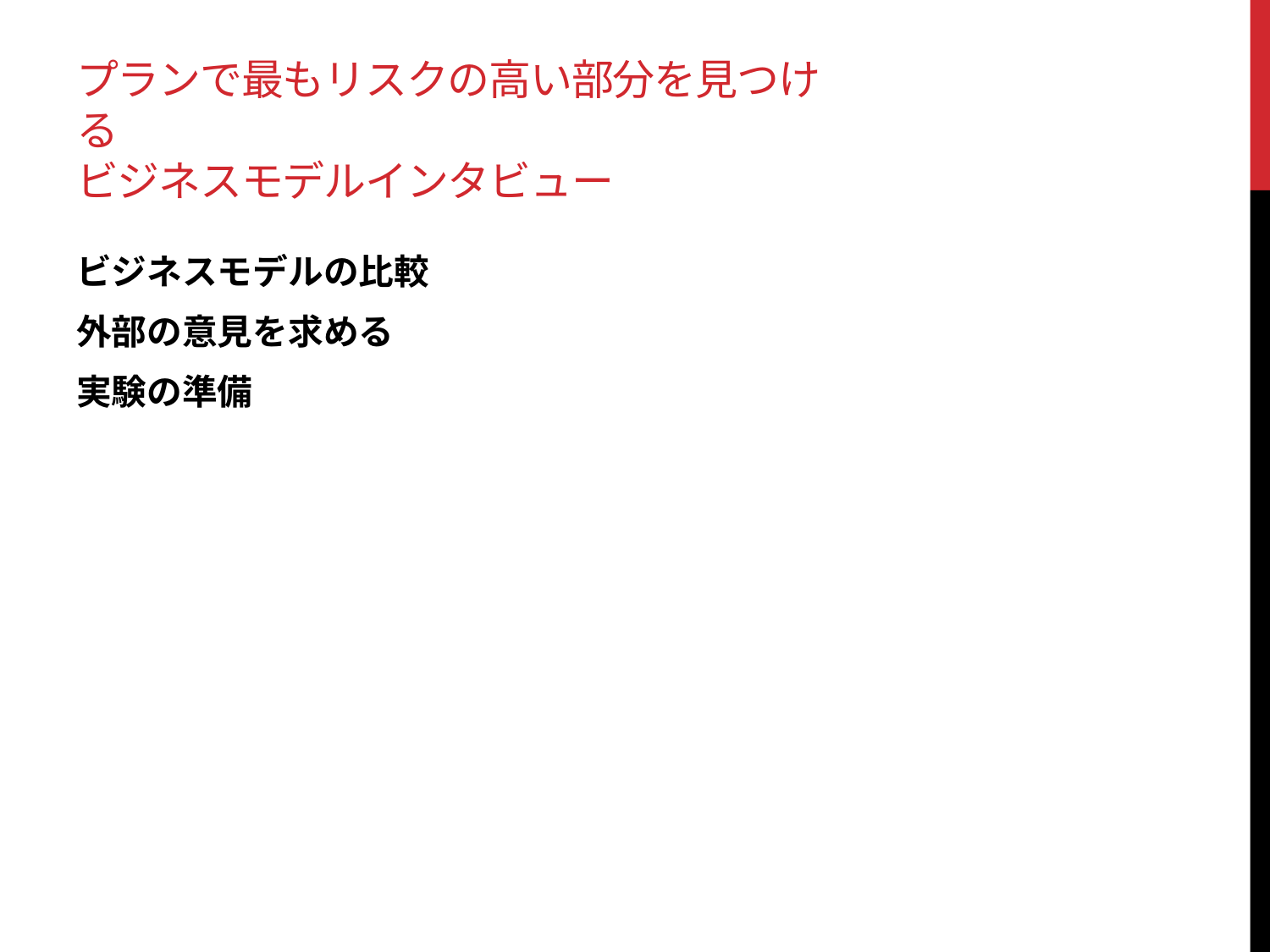

# プランで最もリスクの高い部分を見つける ビジネスモデルインタビュー
ビジネスモデルの比較
外部の意見を求める
実験の準備